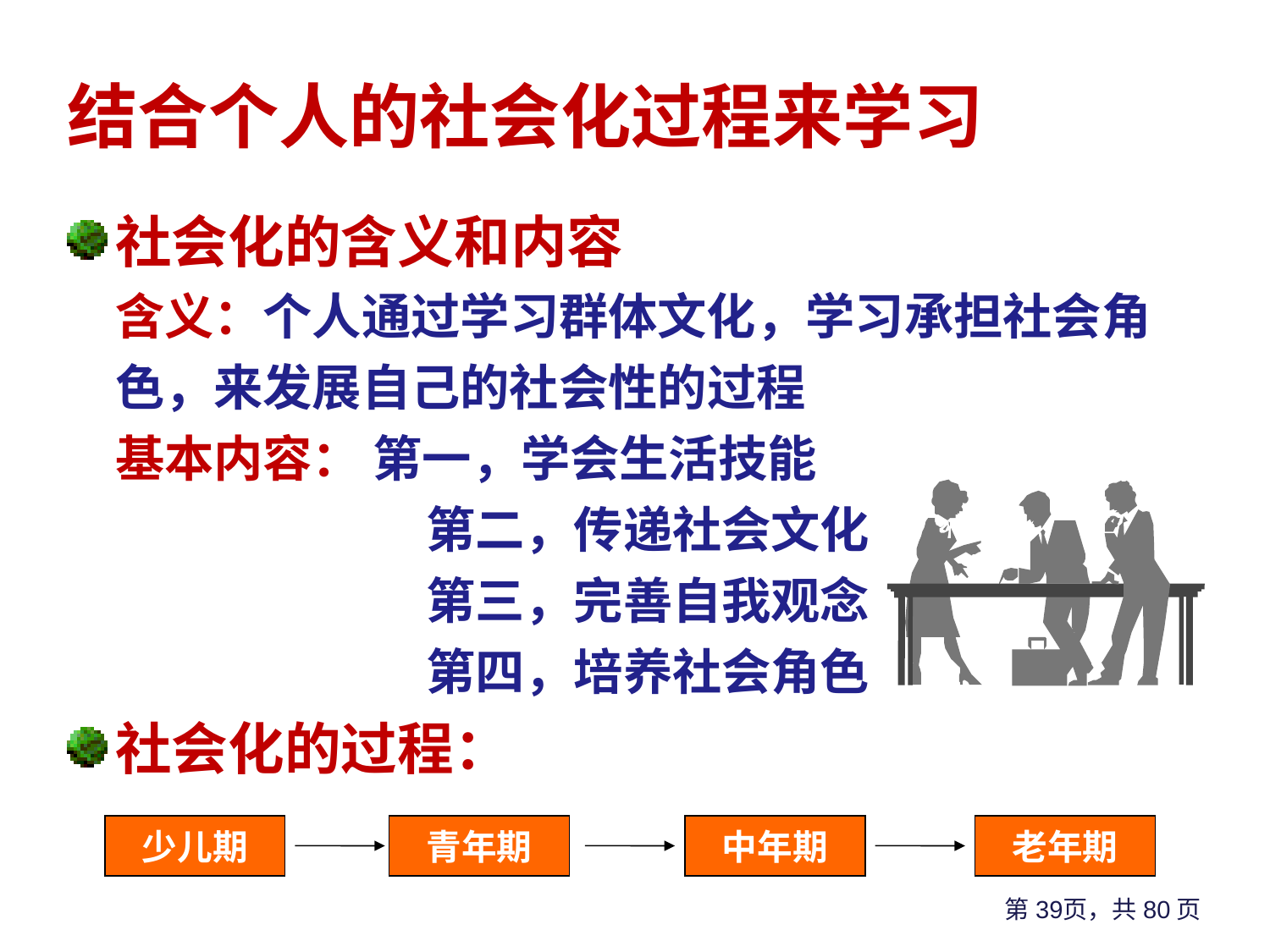

结合个人的社会化过程来学习
社会化的含义和内容
	含义：个人通过学习群体文化，学习承担社会角色，来发展自己的社会性的过程
	基本内容： 第一，学会生活技能
			    第二，传递社会文化
			    第三，完善自我观念
			    第四，培养社会角色
社会化的过程：

少儿期
青年期
中年期
老年期

第39页，共80页